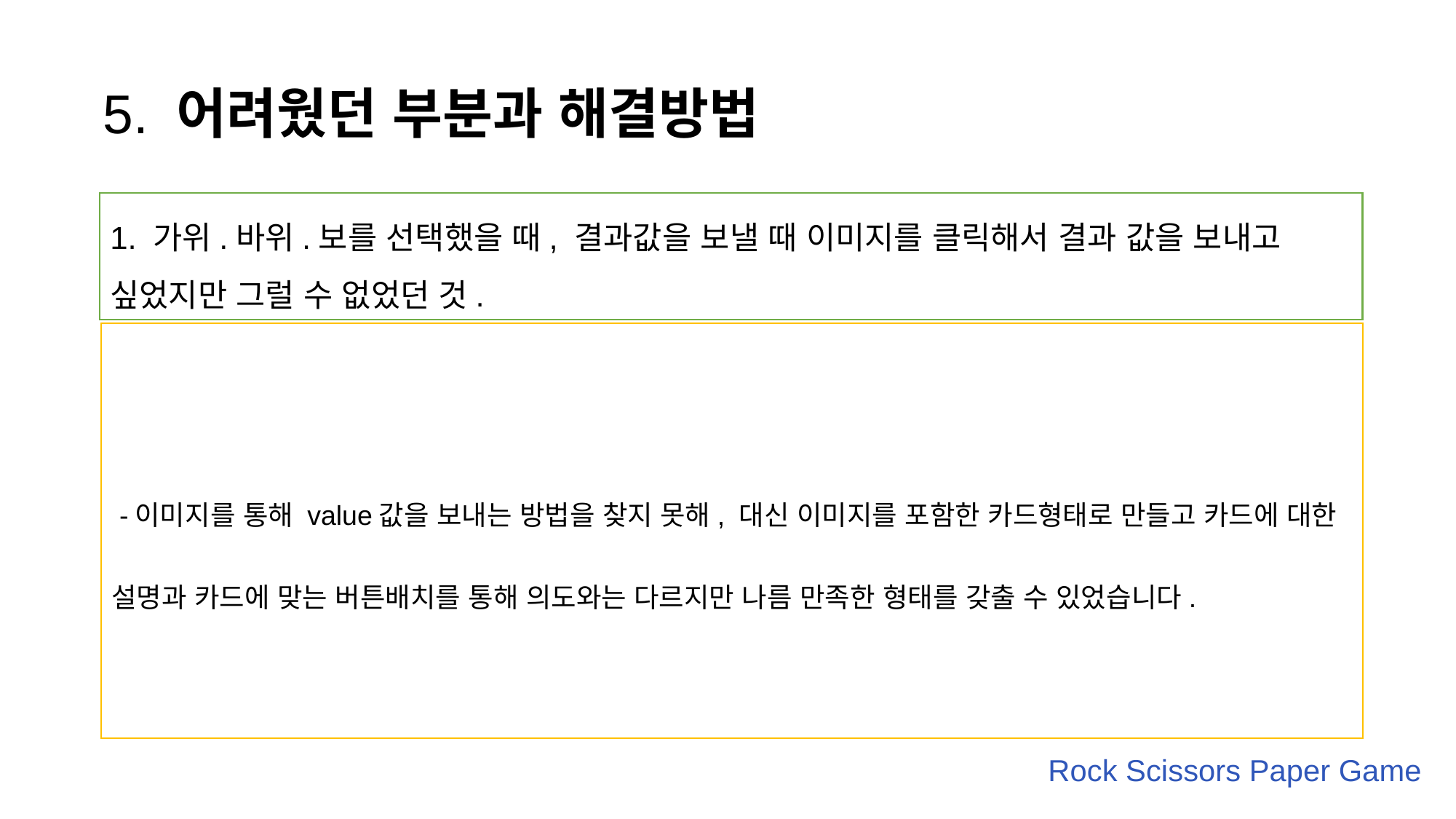

5. 어려웠던 부분과 해결방법
1. 가위.바위.보를 선택했을 때, 결과값을 보낼 때 이미지를 클릭해서 결과 값을 보내고 싶었지만 그럴 수 없었던 것.

 -이미지를 통해 value값을 보내는 방법을 찾지 못해, 대신 이미지를 포함한 카드형태로 만들고 카드에 대한 설명과 카드에 맞는 버튼배치를 통해 의도와는 다르지만 나름 만족한 형태를 갖출 수 있었습니다.
Rock Scissors Paper Game